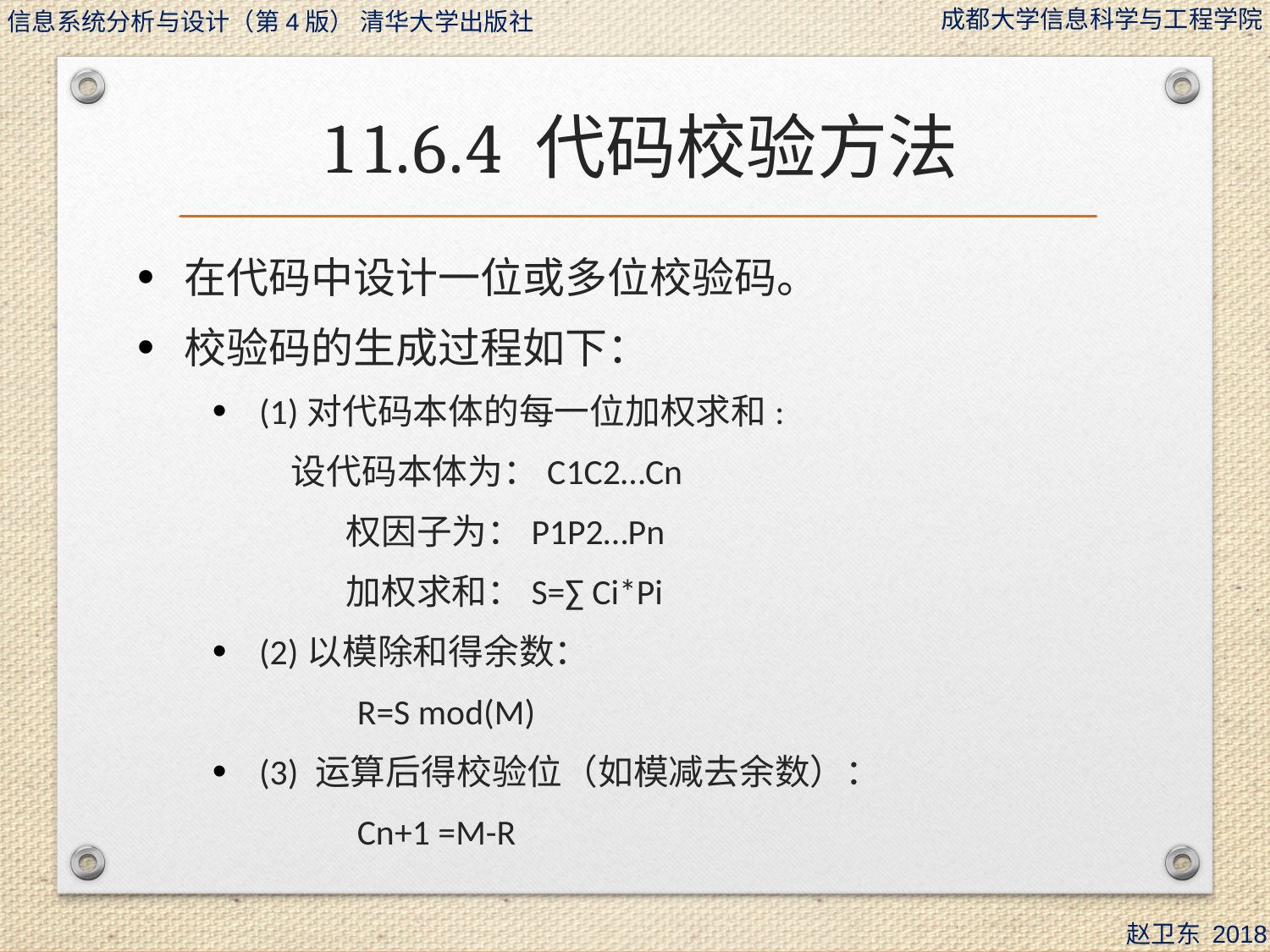

# 11.6.4 代码校验方法
在代码中设计一位或多位校验码。
校验码的生成过程如下：
(1)对代码本体的每一位加权求和:
         设代码本体为：C1C2…Cn
                权因子为：P1P2…Pn
                加权求和：S=∑ Ci*Pi
(2)以模除和得余数：
                  R=S mod(M)
(3) 运算后得校验位（如模减去余数）：
                  Cn+1 =M-R